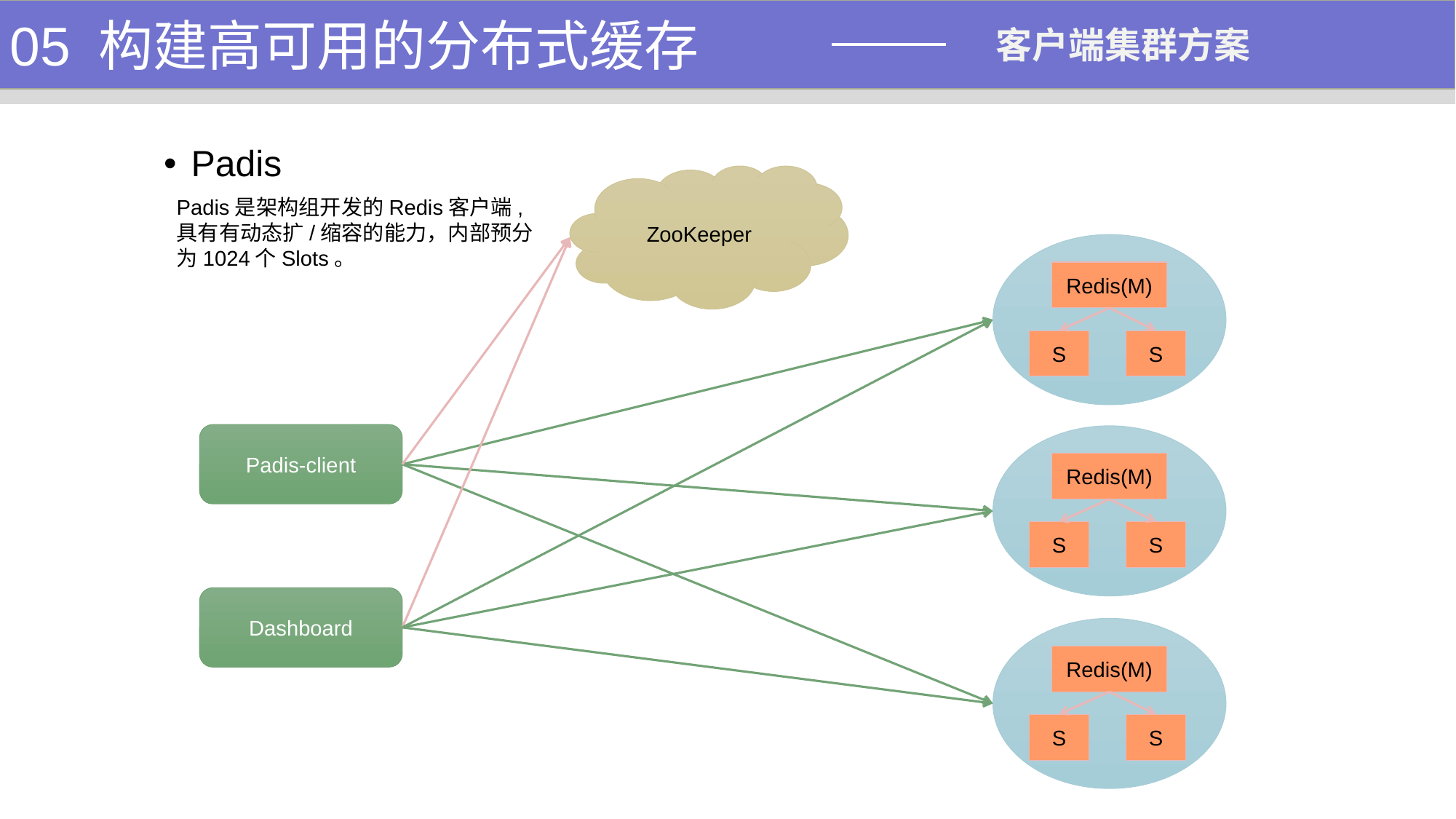

1、功能介绍
05 构建高可用的分布式缓存
客户端集群方案
Padis
ZooKeeper
Padis是架构组开发的Redis客户端, 具有有动态扩/缩容的能力，内部预分为1024个Slots。

Redis(M)
S
S
Padis-client

Redis(M)
S
S
Dashboard

Redis(M)
S
S